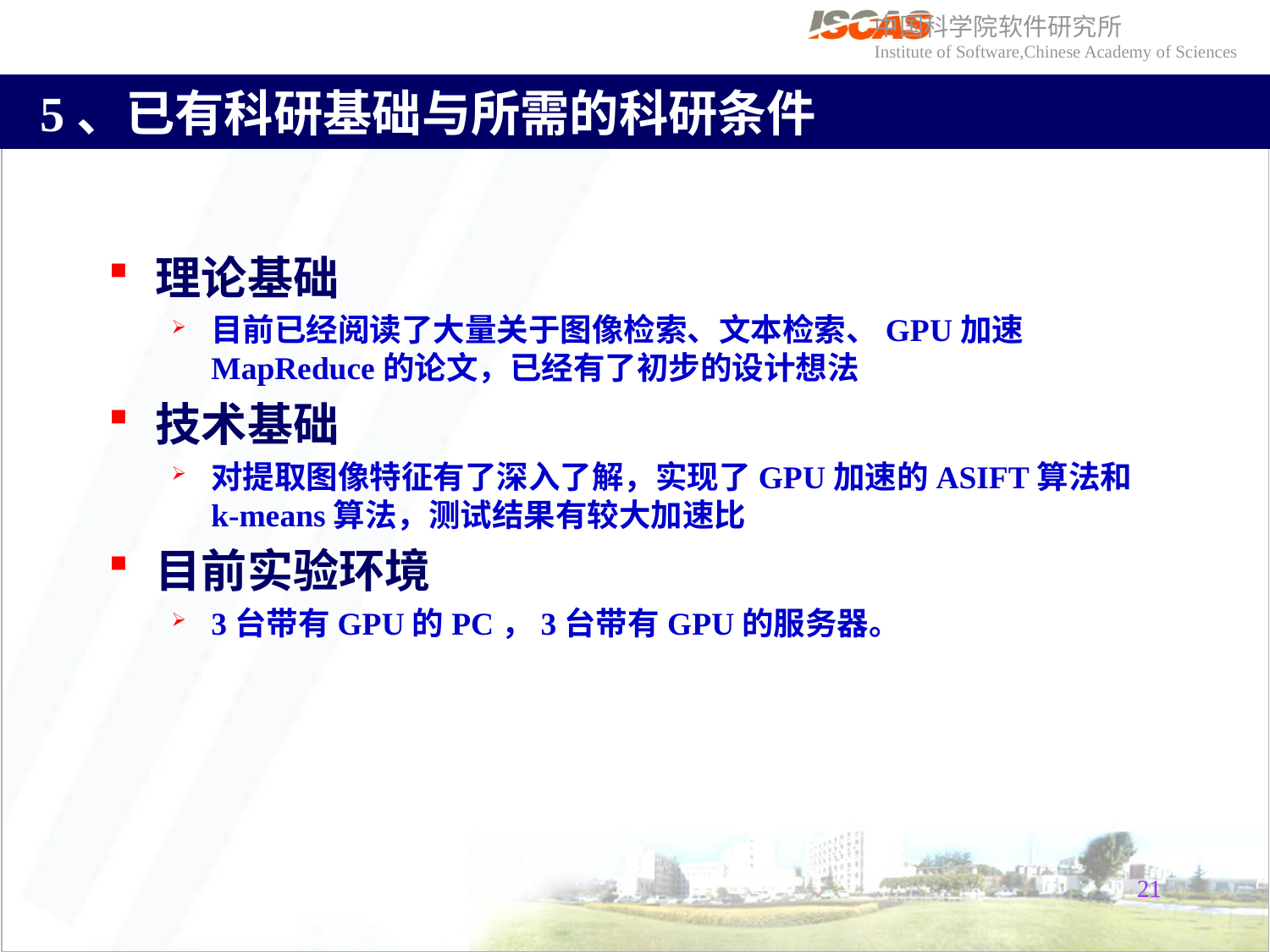

# 5、已有科研基础与所需的科研条件
理论基础
目前已经阅读了大量关于图像检索、文本检索、GPU加速MapReduce的论文，已经有了初步的设计想法
技术基础
对提取图像特征有了深入了解，实现了GPU加速的ASIFT算法和k-means算法，测试结果有较大加速比
目前实验环境
3台带有GPU的PC，3台带有GPU的服务器。
21